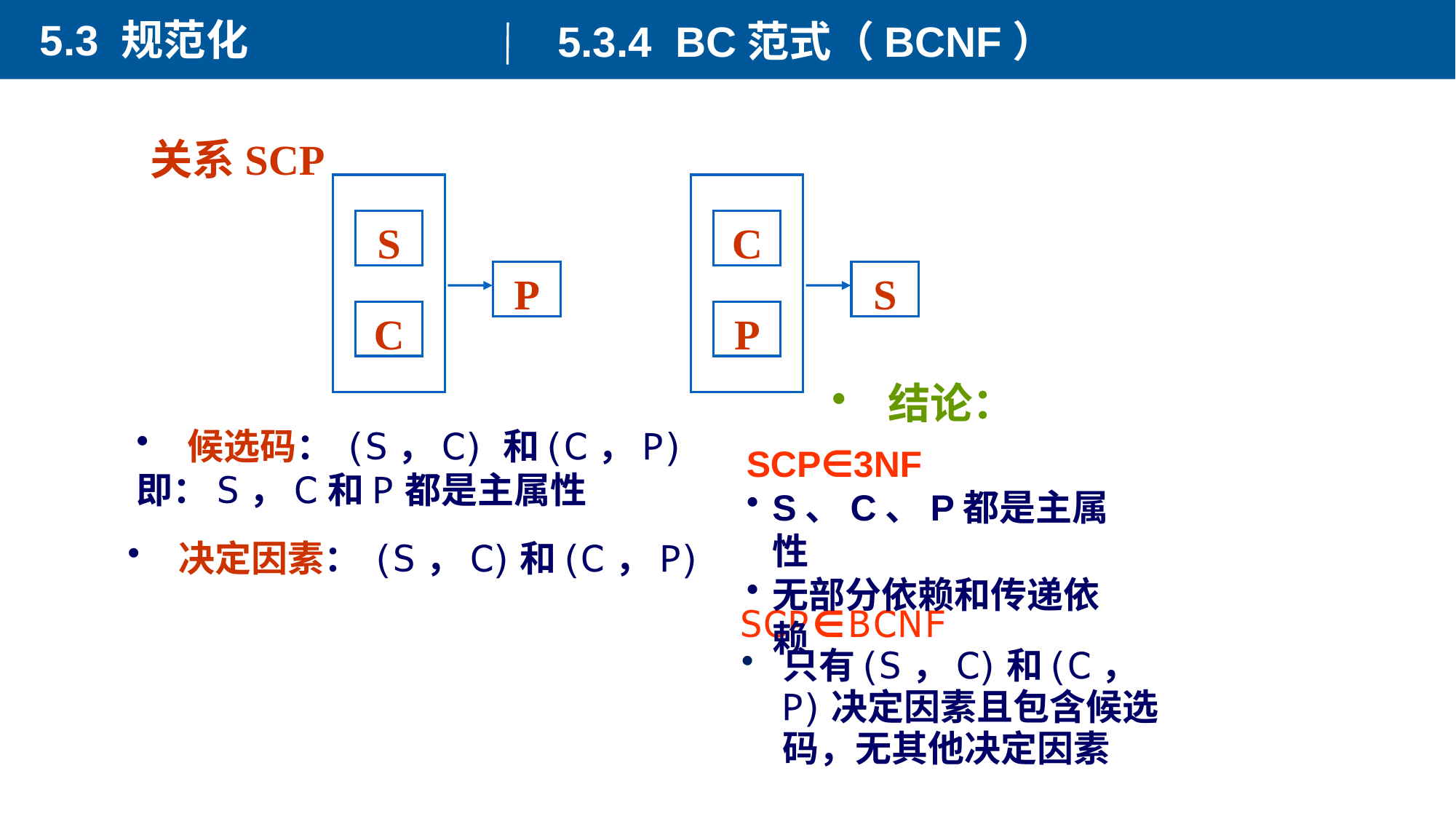

5.3 规范化
5.3.4  BC范式（BCNF）
关系SCP

S
C
P
S

C
P
  结论：
  候选码： (S，C) 和(C，P)
即：S，C和P都是主属性
SCP∈3NF
S、C、P都是主属性
无部分依赖和传递依赖
  决定因素： (S，C)和(C，P)
SCP∈BCNF
只有(S，C)和(C，P)决定因素且包含候选码，无其他决定因素